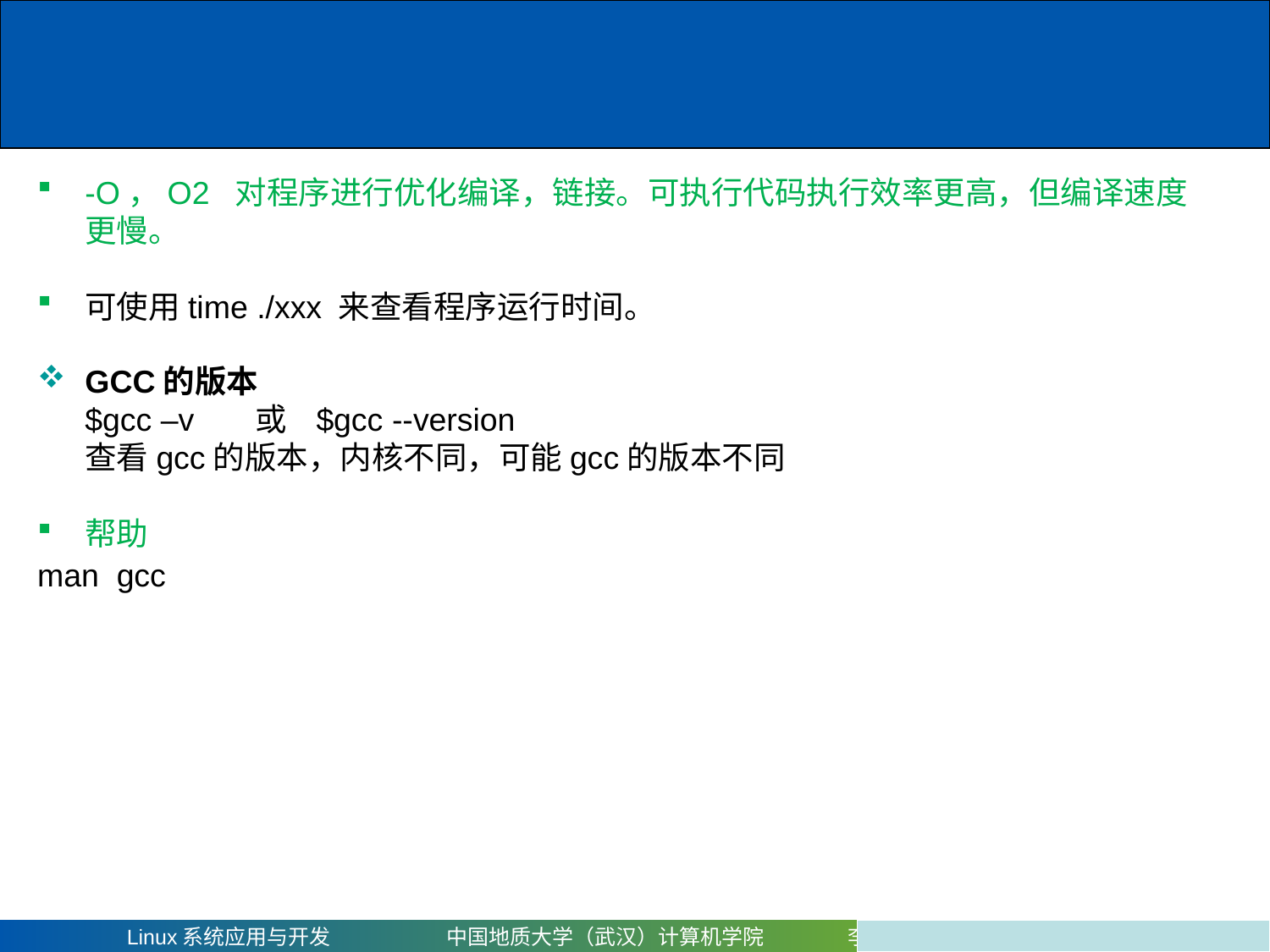

-O，O2  对程序进行优化编译，链接。可执行代码执行效率更高，但编译速度更慢。

可使用time ./xxx 来查看程序运行时间。

GCC的版本
   	$gcc –v      或   $gcc --version
   	查看gcc的版本，内核不同，可能gcc的版本不同

帮助
man  gcc